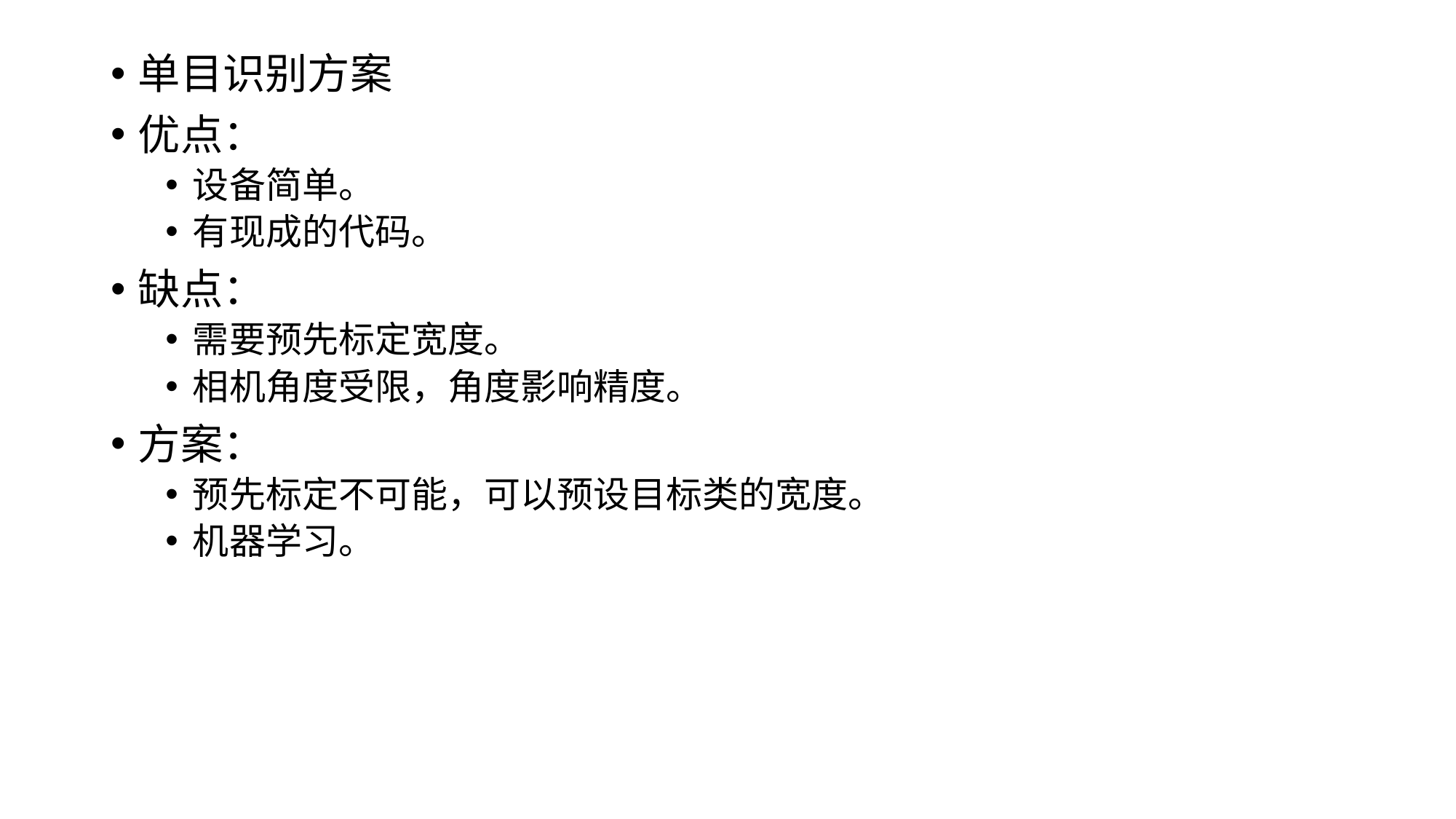

单目识别方案
优点：
设备简单。
有现成的代码。
缺点：
需要预先标定宽度。
相机角度受限，角度影响精度。
方案：
预先标定不可能，可以预设目标类的宽度。
机器学习。